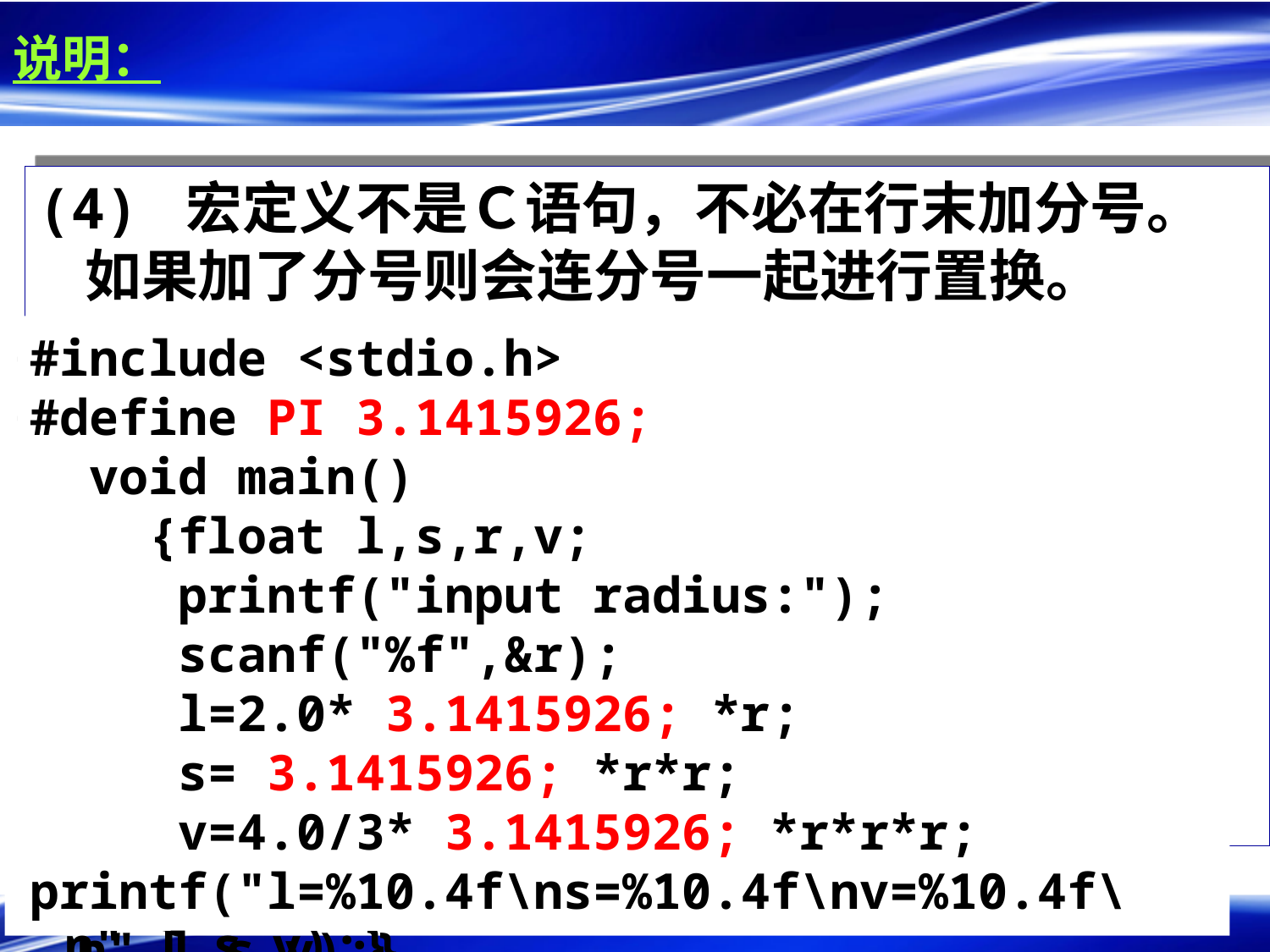

# 说明：

(4) 宏定义不是Ｃ语句，不必在行末加分号。如果加了分号则会连分号一起进行置换。
(5) ＃define命令出现在程序中函数的外面，宏名的有效范围为定义命令之后到本源文件结束。通常，＃define命令写在文件开头，函数之前，作为文件一部分，在此文件范围内有效。
(6) 可以用＃undef命令终止宏定义的作用域。
例如：
#include <stdio.h>
#define PI 3.1415926;
  void main()
    {float l,s,r,v;
     printf("input radius:");
     scanf("%f",&r);
     l=2.0*PI*r;
     s=PI*r*r;
     v=4.0/3*PI*r*r*r;
printf("l=%10.4f\ns=%10.4f\nv=%10.4f\n",l,s,v);}
#include <stdio.h>
#define PI 3.1415926;
  void main()
    {float l,s,r,v;
     printf("input radius:");
     scanf("%f",&r);
     l=2.0* 3.1415926; *r;
     s= 3.1415926; *r*r;
     v=4.0/3* 3.1415926; *r*r*r;
printf("l=%10.4f\ns=%10.4f\nv=%10.4f\n",l,s,v);}